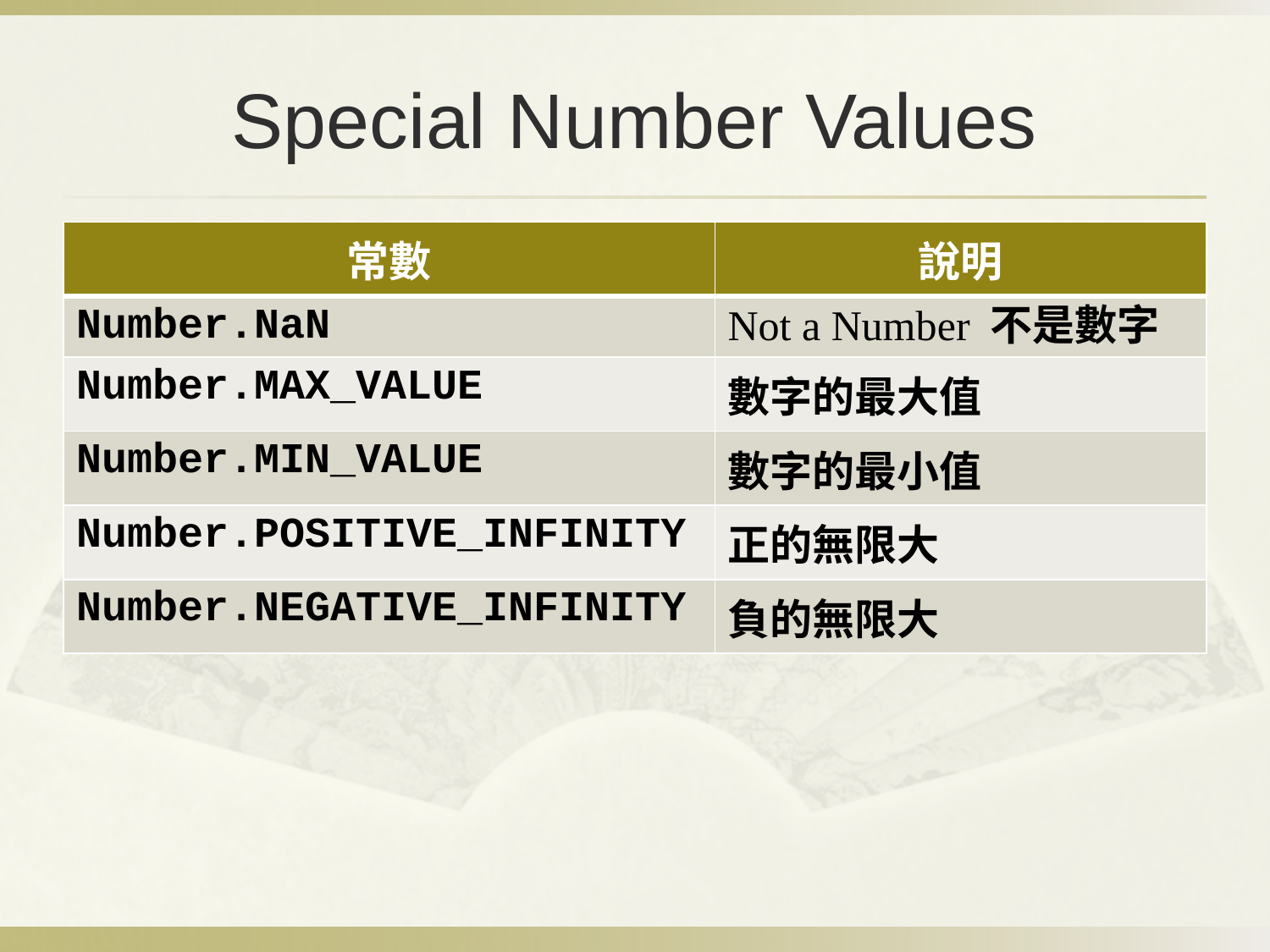

# Special Number Values
| 常數 | 說明 |
| --- | --- |
| Number.NaN | Not a Number 不是數字 |
| Number.MAX\_VALUE | 數字的最大值 |
| Number.MIN\_VALUE | 數字的最小值 |
| Number.POSITIVE\_INFINITY | 正的無限大 |
| Number.NEGATIVE\_INFINITY | 負的無限大 |